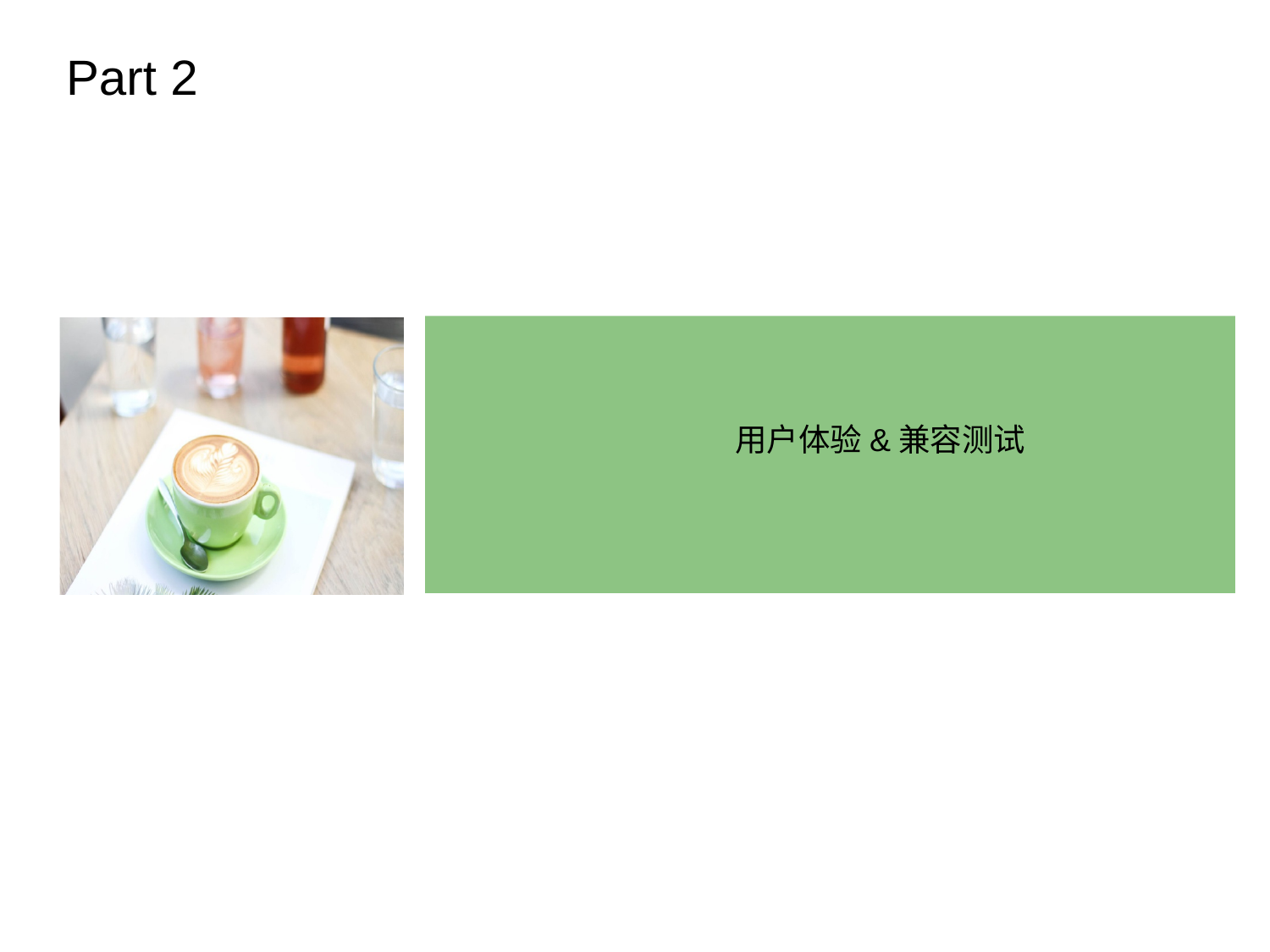

Part 2
点击添加文本

用户体验&兼容测试
点击添加文本
点击添加文本
点击添加文本